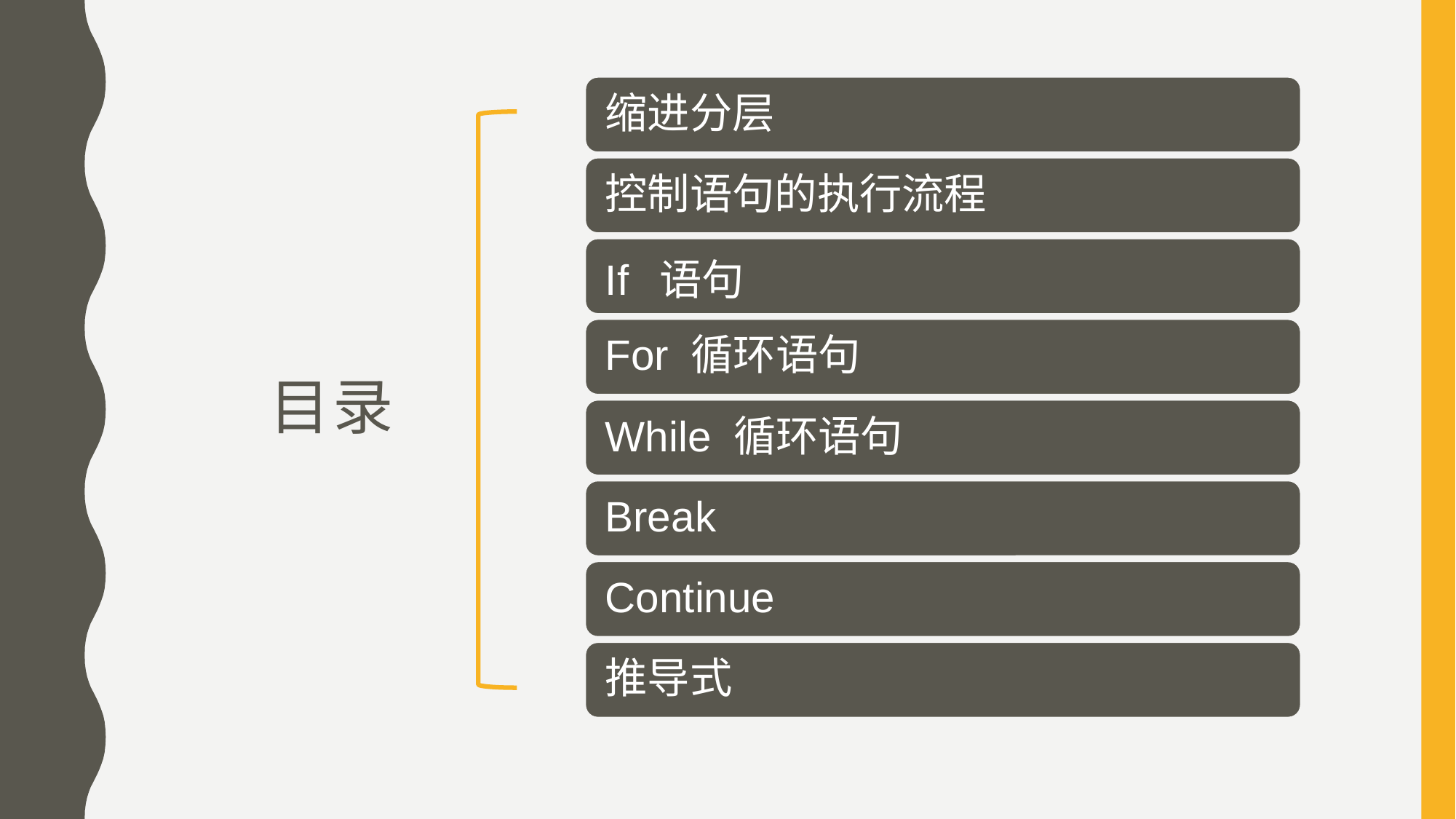

缩进分层

控制语句的执行流程

If 语句

For 循环语句

While 循环语句

Break

Continue

推导式

# 目录